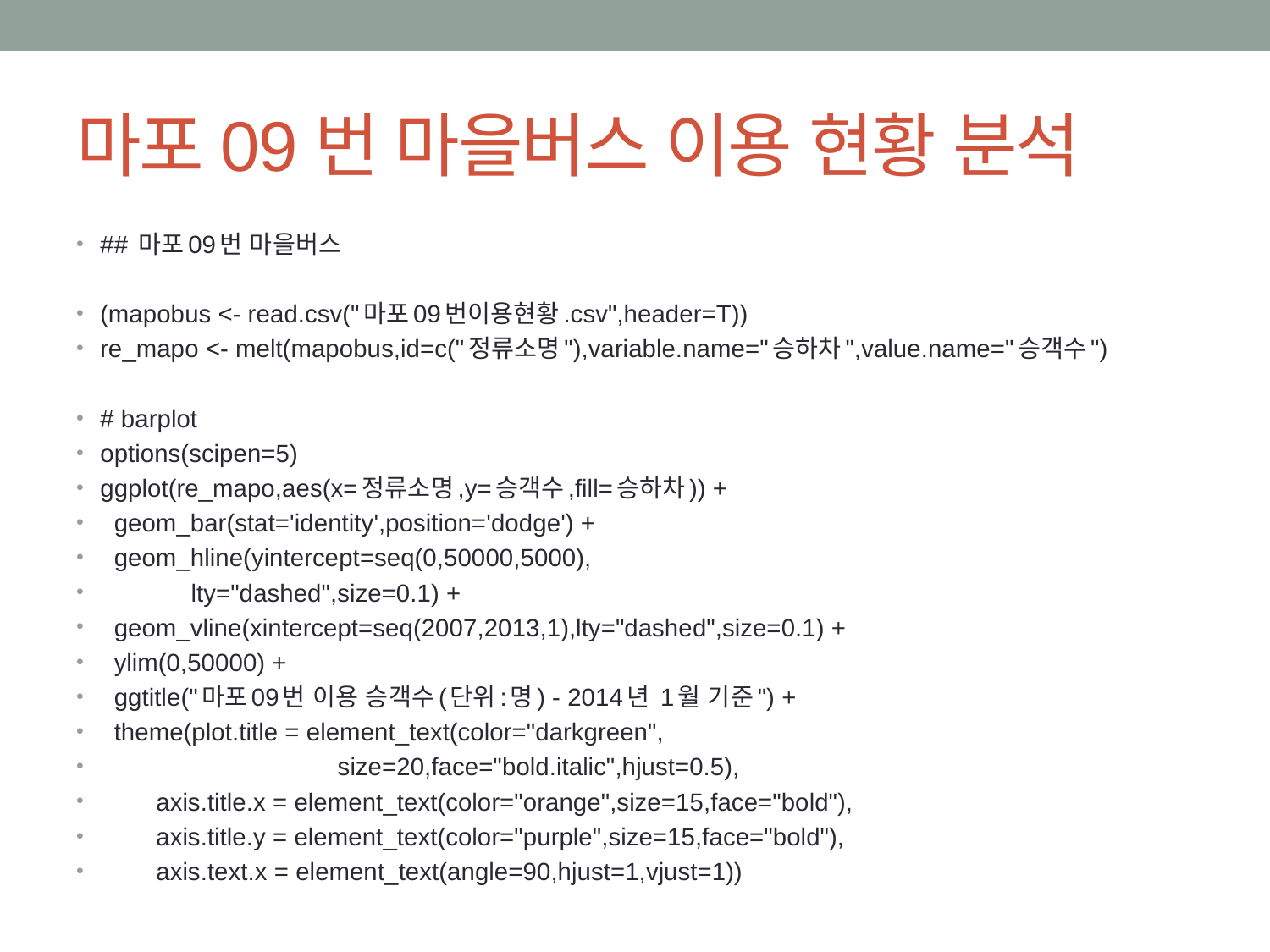

# 마포09번 마을버스 이용 현황 분석
## 마포09번 마을버스

(mapobus <- read.csv("마포09번이용현황.csv",header=T))
re_mapo <- melt(mapobus,id=c("정류소명"),variable.name="승하차",value.name="승객수")

# barplot
options(scipen=5)
ggplot(re_mapo,aes(x=정류소명,y=승객수,fill=승하차)) +
  geom_bar(stat='identity',position='dodge') +
  geom_hline(yintercept=seq(0,50000,5000),
             lty="dashed",size=0.1) +
  geom_vline(xintercept=seq(2007,2013,1),lty="dashed",size=0.1) +
  ylim(0,50000) +
  ggtitle("마포09번 이용 승객수(단위:명) - 2014년 1월 기준") +
  theme(plot.title = element_text(color="darkgreen",
                                  size=20,face="bold.italic",hjust=0.5),
        axis.title.x = element_text(color="orange",size=15,face="bold"),
        axis.title.y = element_text(color="purple",size=15,face="bold"),
        axis.text.x = element_text(angle=90,hjust=1,vjust=1))